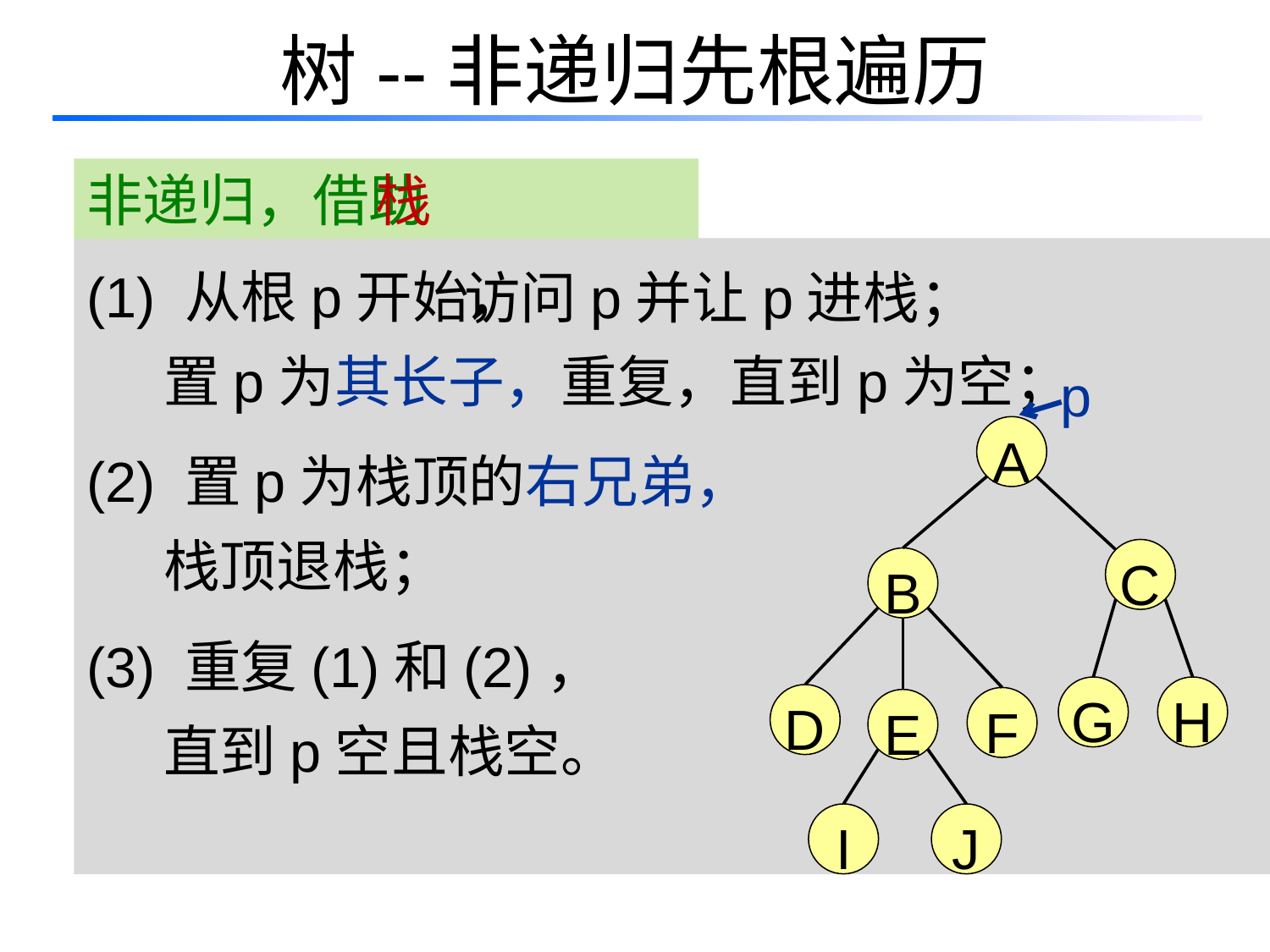

# 树--非递归先根遍历

非递归，借助
栈
(1) 从根p开始，
     置p为其长子，重复，直到p为空；
(2) 置p为栈顶的右兄弟，
     栈顶退栈；
(3) 重复(1)和(2)，
     直到p空且栈空。

访问p并让p进栈；
p
A
C
B
G
H
D
F
E
I
J